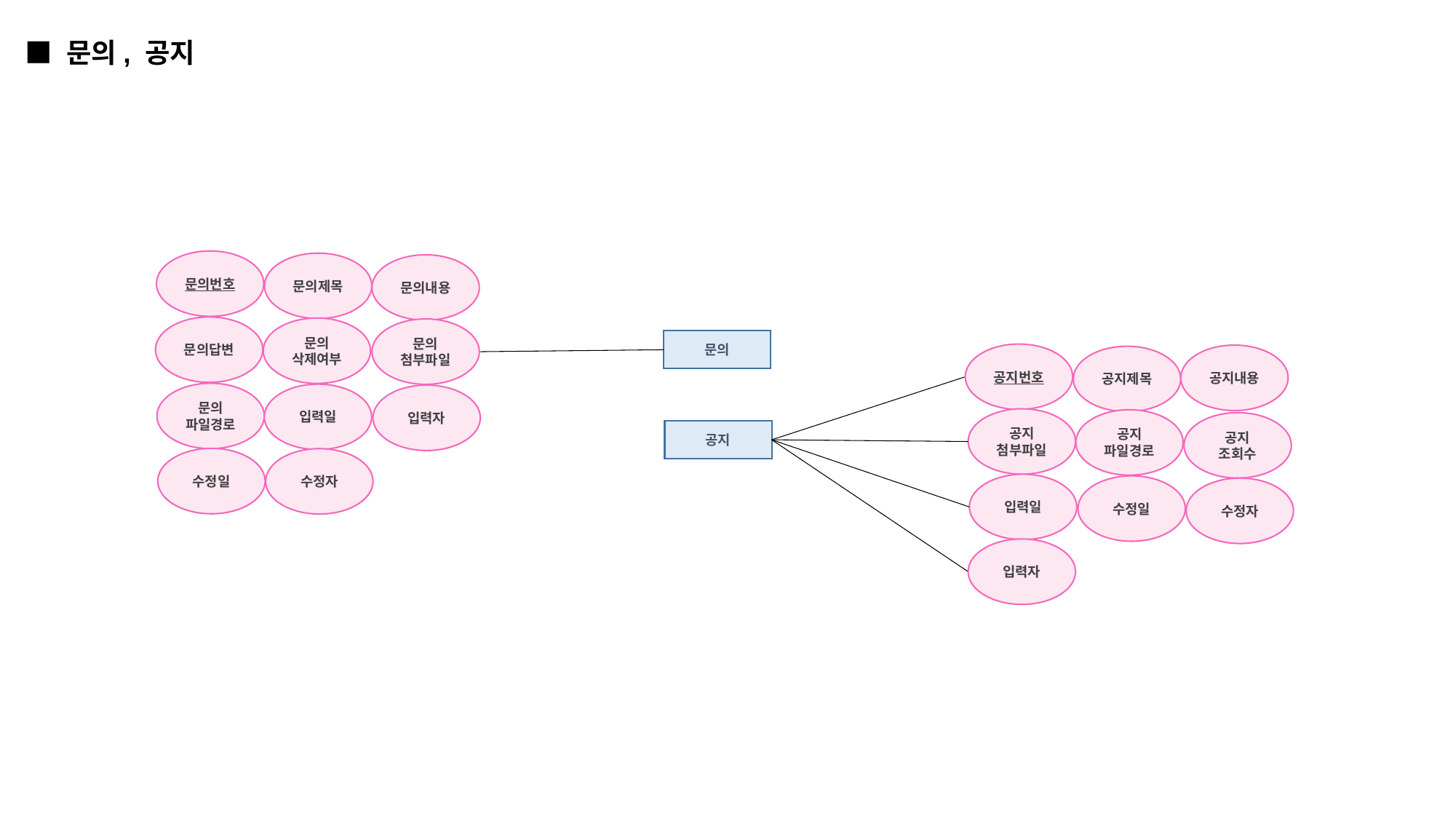

■ 문의, 공지
문의번호
문의제목
문의내용
문의답변
문의
삭제여부
문의
첨부파일
문의
공지번호
공지내용
공지제목
문의
파일경로
입력일
입력자
공지
첨부파일
공지
파일경로
공지
조회수
공지
수정일
수정자
입력일
수정일
수정자
입력자